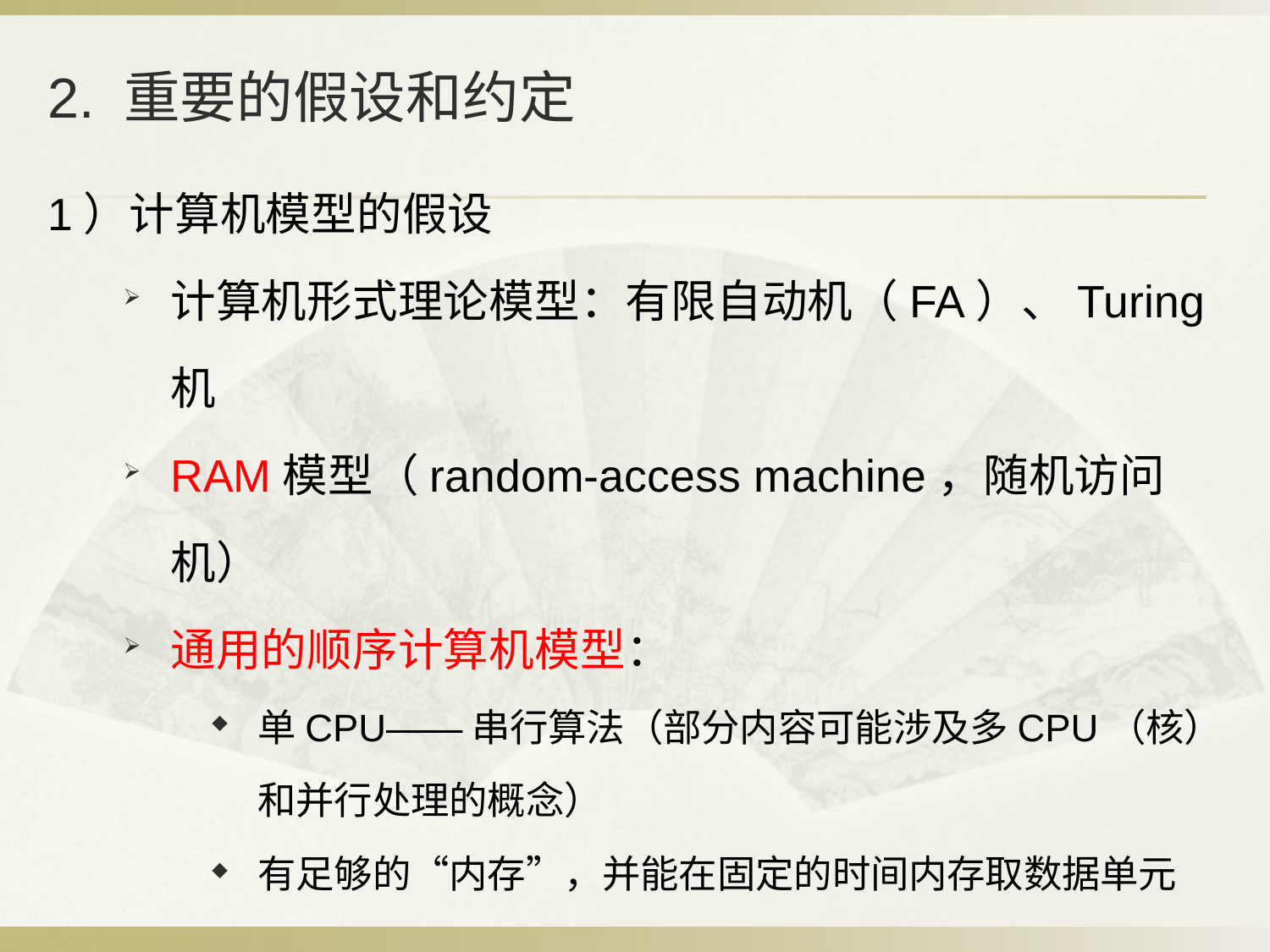

# 2. 重要的假设和约定
1）计算机模型的假设
计算机形式理论模型：有限自动机（FA）、Turing机
RAM模型（random-access machine，随机访问机）
通用的顺序计算机模型：
单CPU——串行算法（部分内容可能涉及多CPU（核）和并行处理的概念）
有足够的“内存”，并能在固定的时间内存取数据单元